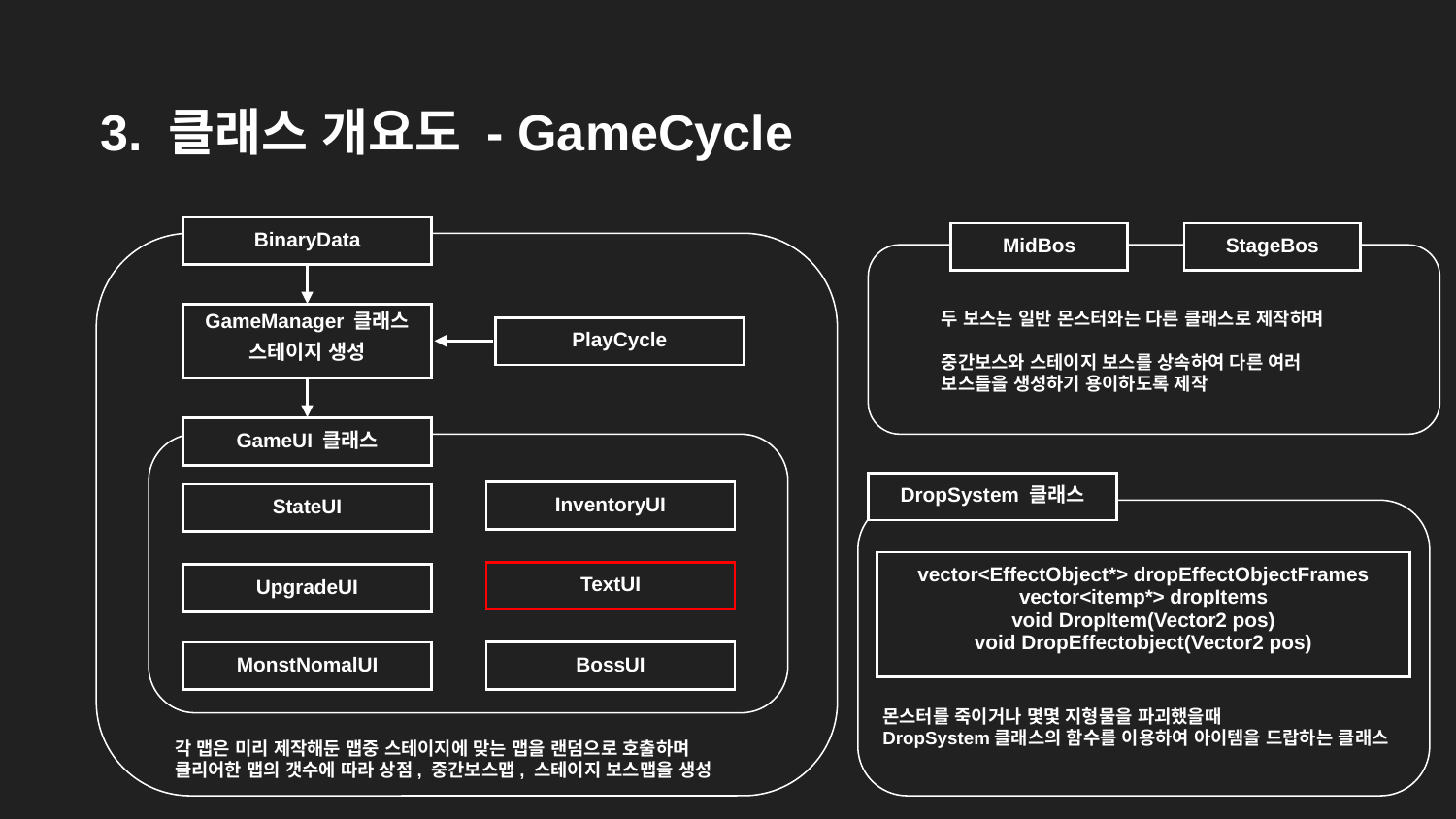

3. 클래스 개요도 - GameCycle
| BinaryData |
| --- |
| MidBos |
| --- |
| StageBos |
| --- |

두 보스는 일반 몬스터와는 다른 클래스로 제작하며

중간보스와 스테이지 보스를 상속하여 다른 여러 보스들을 생성하기 용이하도록 제작
| GameManager 클래스 스테이지 생성 |
| --- |
| PlayCycle |
| --- |
| GameUI 클래스 |
| --- |

| DropSystem 클래스 |
| --- |
| InventoryUI |
| --- |
| StateUI |
| --- |

| vector<EffectObject\*> dropEffectObjectFrames vector<itemp\*> dropItems void DropItem(Vector2 pos) void DropEffectobject(Vector2 pos) |
| --- |
| TextUI |
| --- |
| UpgradeUI |
| --- |
| BossUI |
| --- |
| MonstNomalUI |
| --- |
몬스터를 죽이거나 몇몇 지형물을 파괴했을때
DropSystem클래스의 함수를 이용하여 아이템을 드랍하는 클래스
각 맵은 미리 제작해둔 맵중 스테이지에 맞는 맵을 랜덤으로 호출하며
클리어한 맵의 갯수에 따라 상점, 중간보스맵, 스테이지 보스맵을 생성